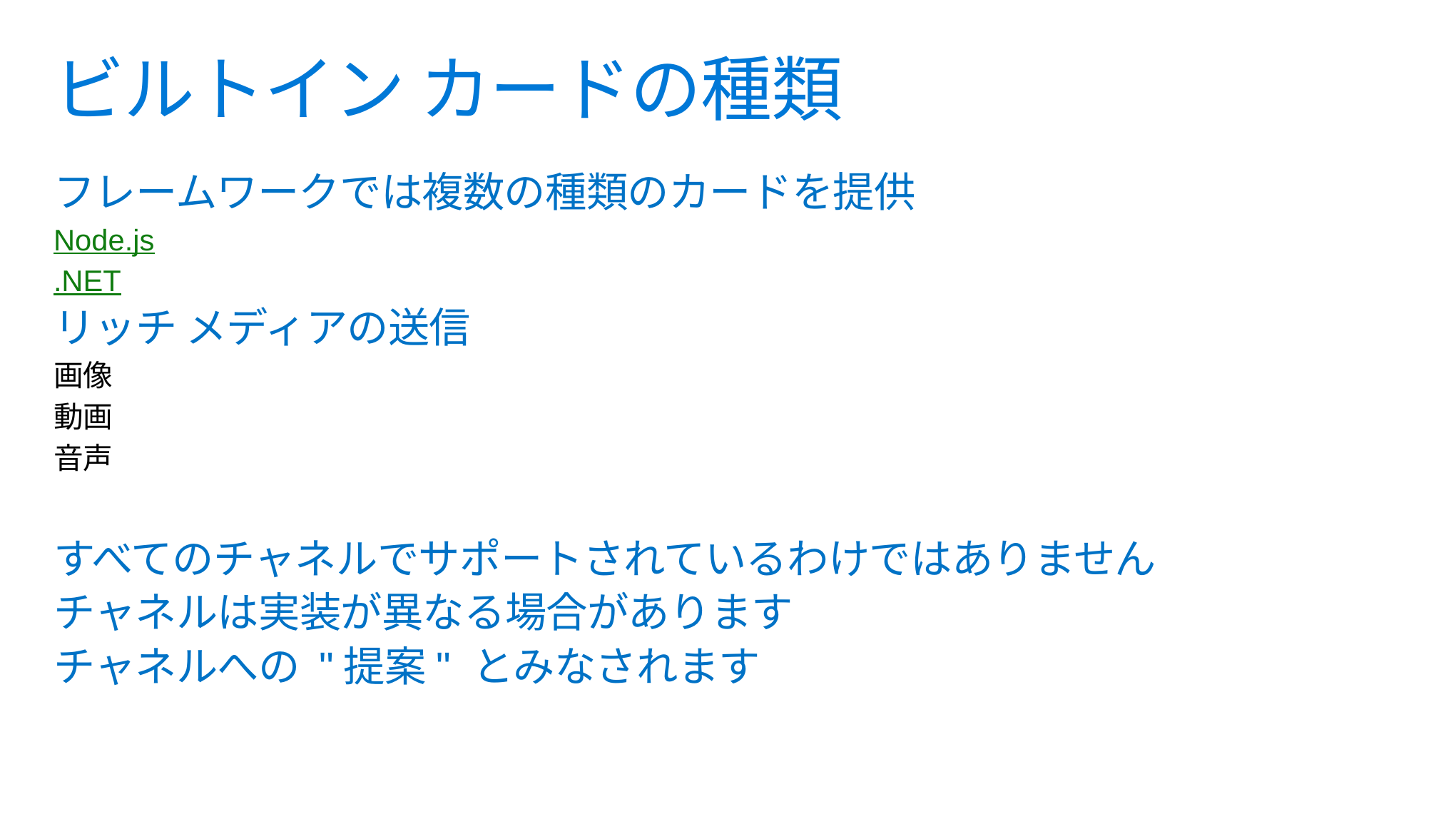

# ビルトイン カードの種類
フレームワークでは複数の種類のカードを提供
Node.js
.NET
リッチ メディアの送信
画像
動画
音声

すべてのチャネルでサポートされているわけではありません
チャネルは実装が異なる場合があります
チャネルへの "提案" とみなされます